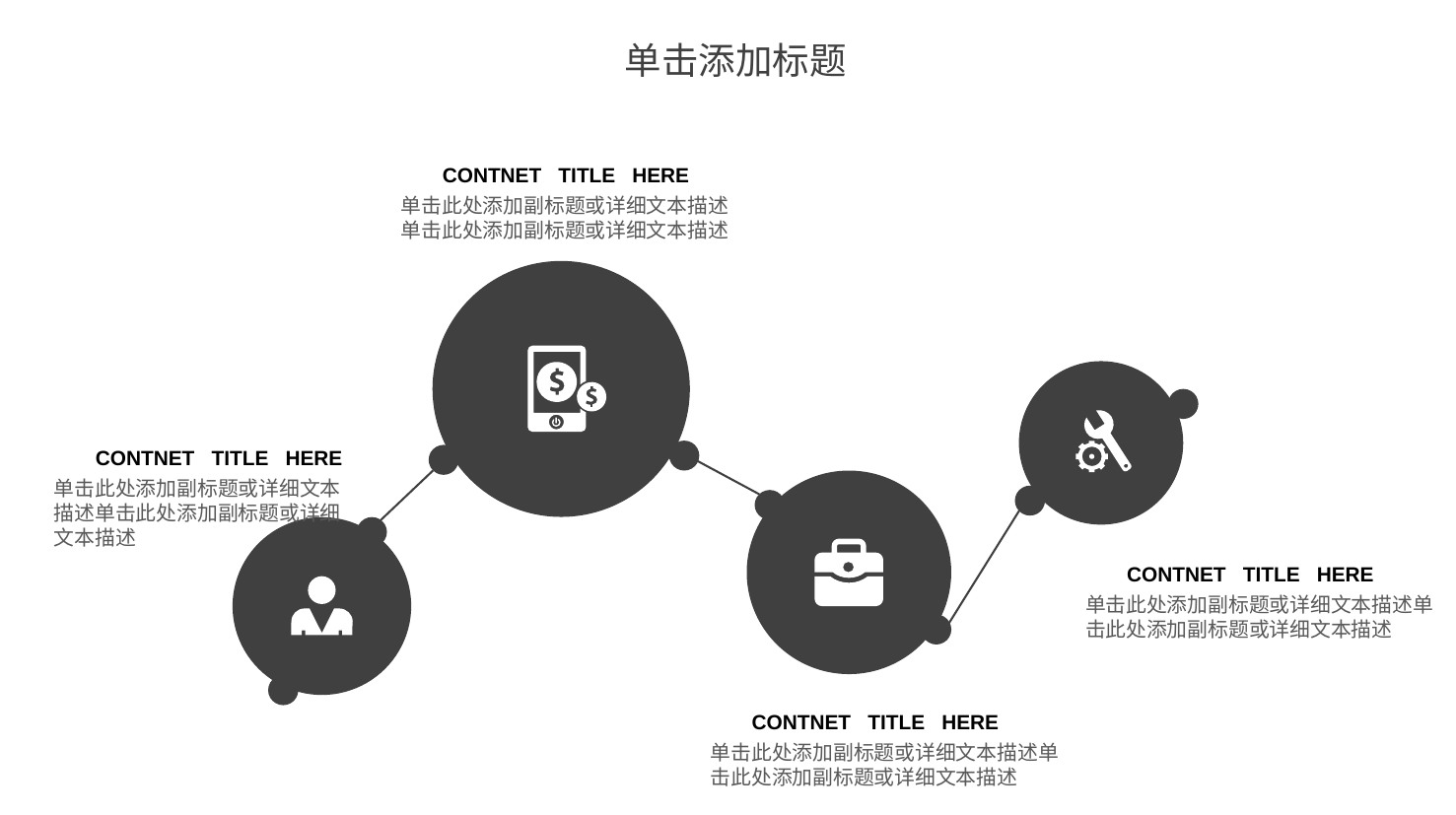

单击添加标题
   CONTNET   TITLE   HERE
单击此处添加副标题或详细文本描述单击此处添加副标题或详细文本描述

   CONTNET   TITLE   HERE
单击此处添加副标题或详细文本描述单击此处添加副标题或详细文本描述

   CONTNET   TITLE   HERE
单击此处添加副标题或详细文本描述单击此处添加副标题或详细文本描述

   CONTNET   TITLE   HERE
单击此处添加副标题或详细文本描述单击此处添加副标题或详细文本描述